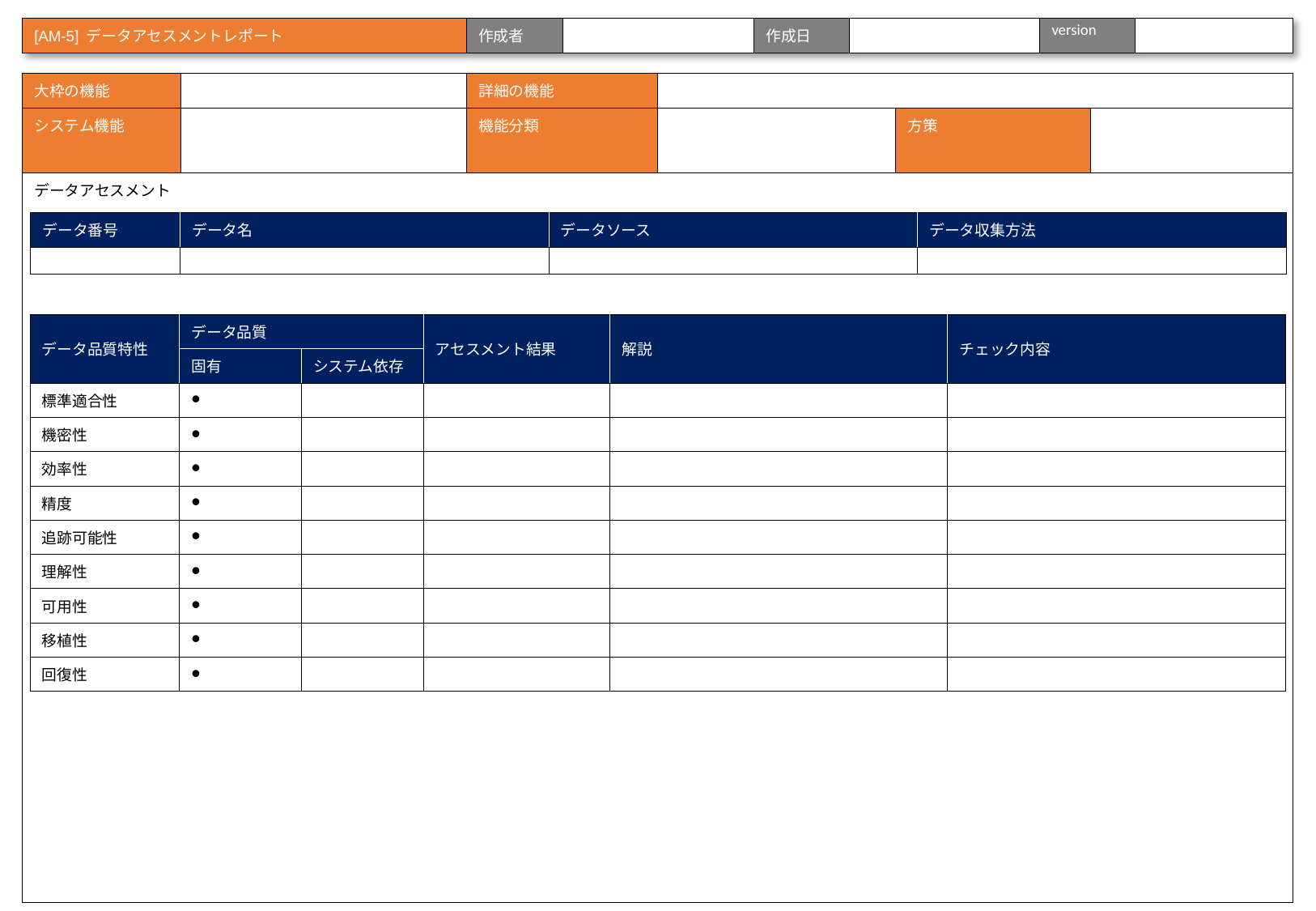

| データ番号 | データ名 | データソース | データ収集方法 |
| --- | --- | --- | --- |
|  |  |  |  |
| データ品質特性 | データ品質 |  | アセスメント結果 | 解説 | チェック内容 |
| --- | --- | --- | --- | --- | --- |
|  | 固有 | システム依存 |  |  |  |
| 標準適合性 | ● |  |  |  |  |
| 機密性 | ● |  |  |  |  |
| 効率性 | ● |  |  |  |  |
| 精度 | ● |  |  |  |  |
| 追跡可能性 | ● |  |  |  |  |
| 理解性 | ● |  |  |  |  |
| 可用性 | ● |  |  |  |  |
| 移植性 | ● |  |  |  |  |
| 回復性 | ● |  |  |  |  |